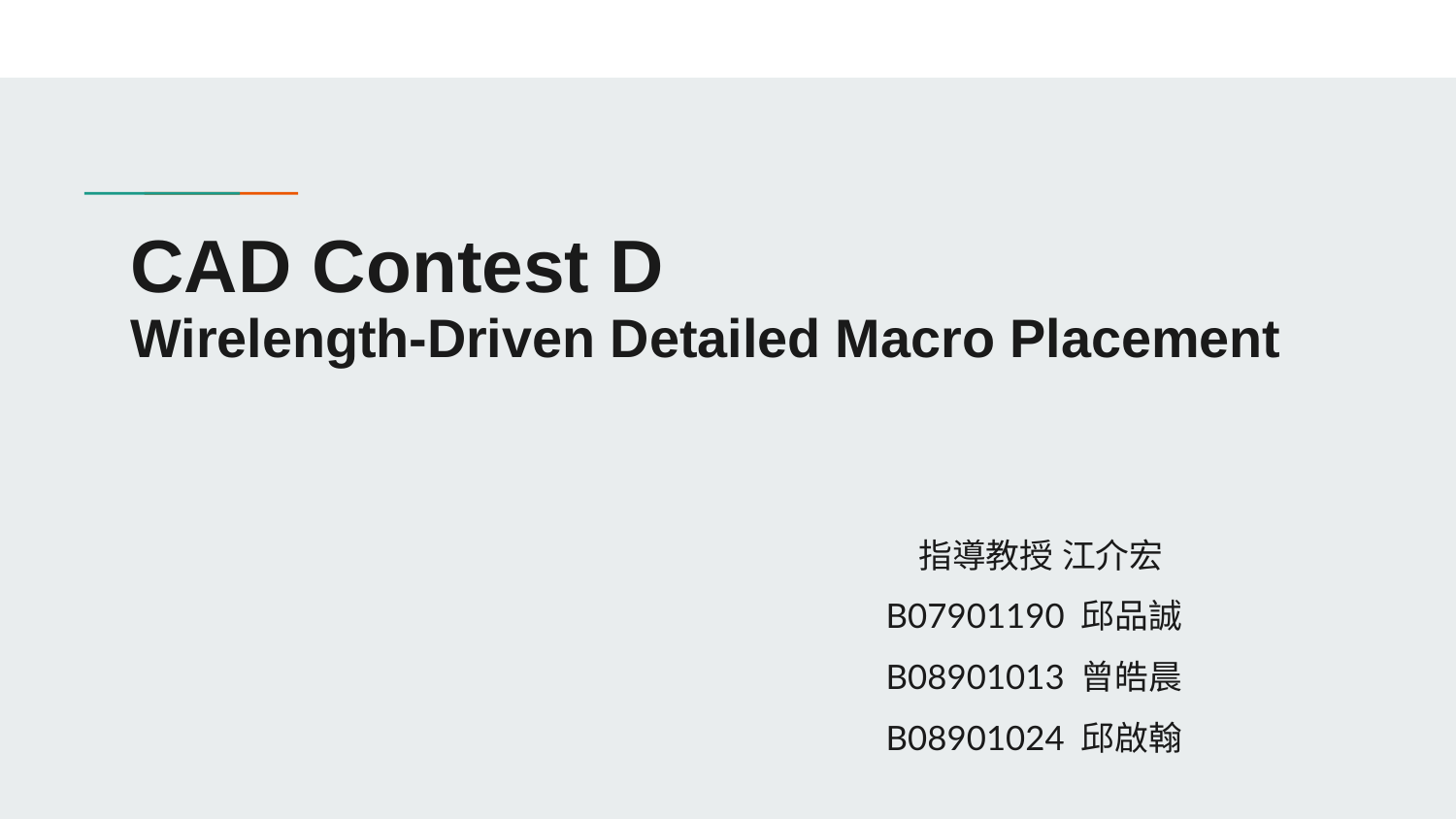

# CAD Contest D
Wirelength-Driven Detailed Macro Placement
 指導教授 江介宏
B07901190 邱品誠
B08901013 曾皓晨
B08901024 邱啟翰